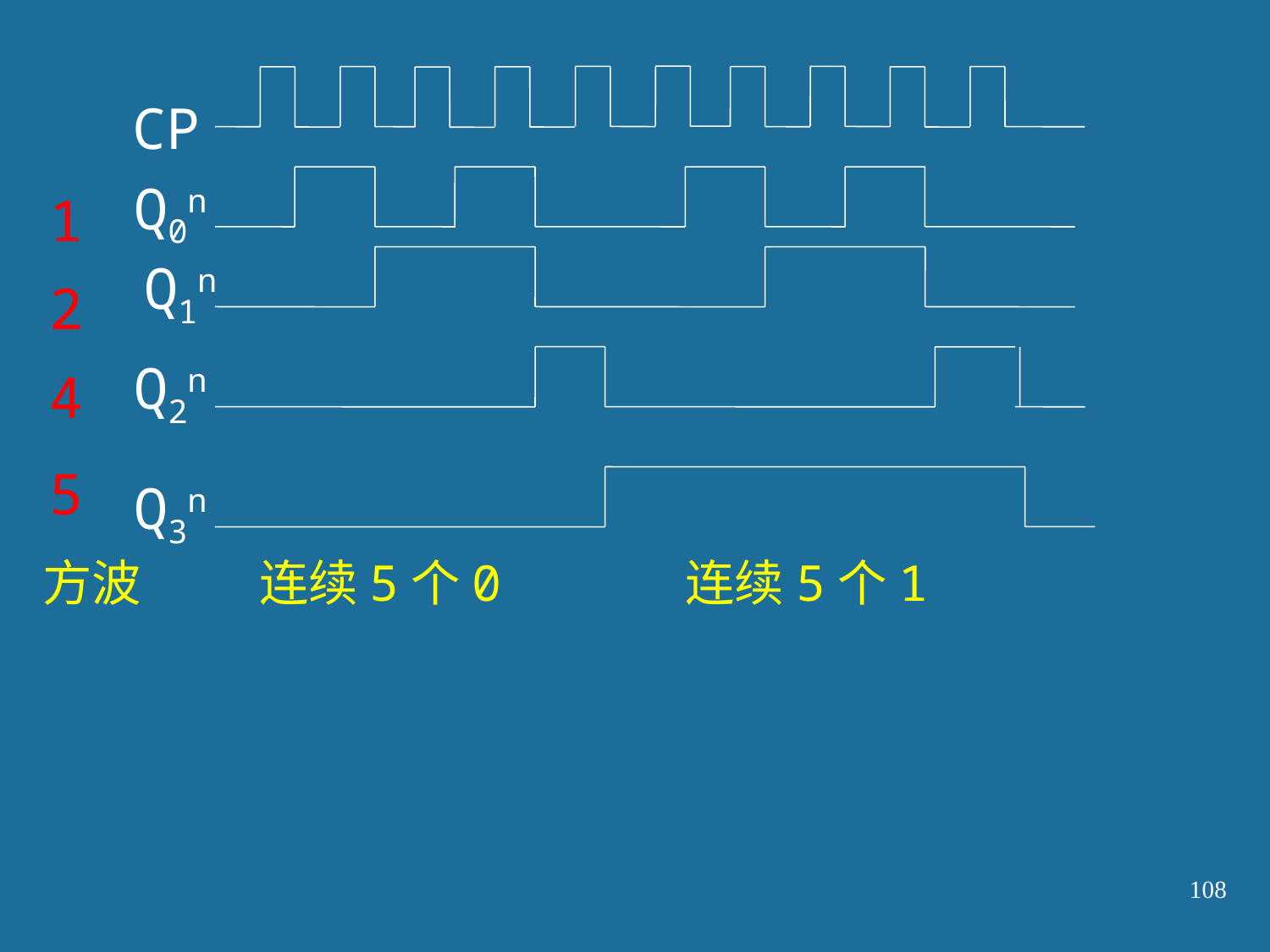

CP

Q0n

Q1n

Q2n

Q3n

1

2

4

5
方波
连续5个0
连续5个1
108